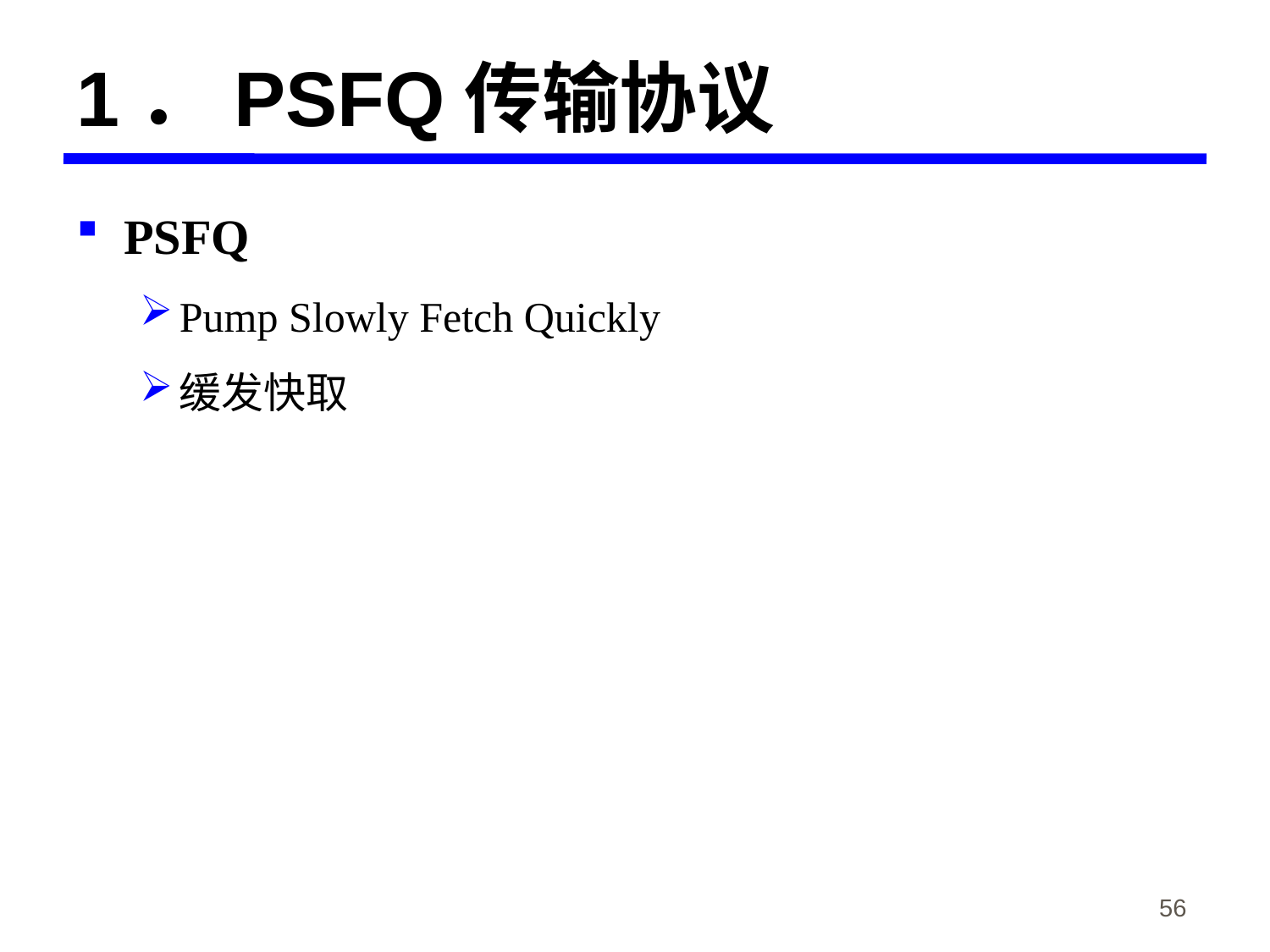

# 1．PSFQ传输协议
PSFQ
Pump Slowly Fetch Quickly
缓发快取
《物联网概论》-韩毅刚
56